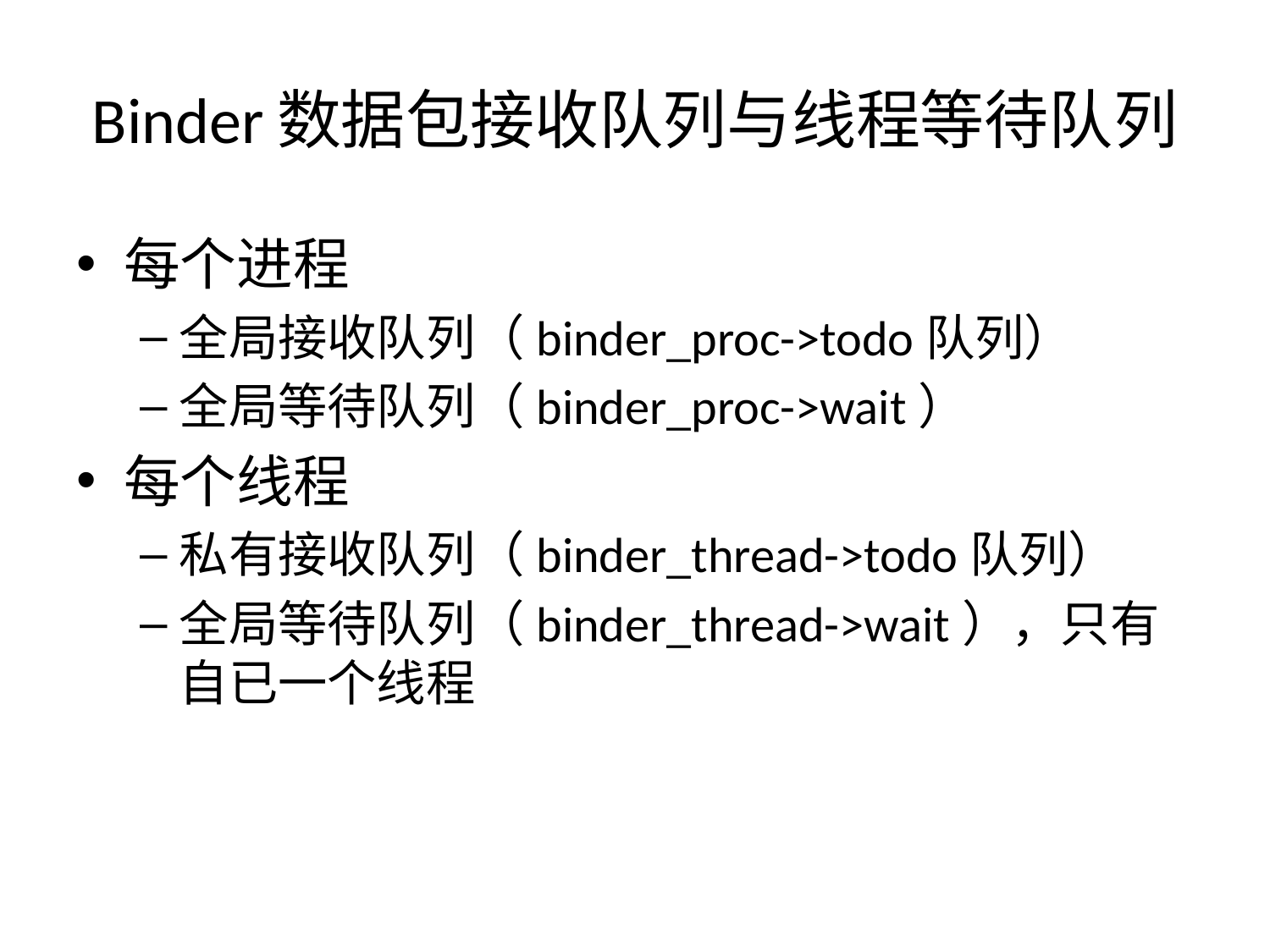

# Binder数据包接收队列与线程等待队列
每个进程
全局接收队列（binder_proc->todo队列）
全局等待队列（binder_proc->wait）
每个线程
私有接收队列（binder_thread->todo队列）
全局等待队列（binder_thread->wait），只有自已一个线程